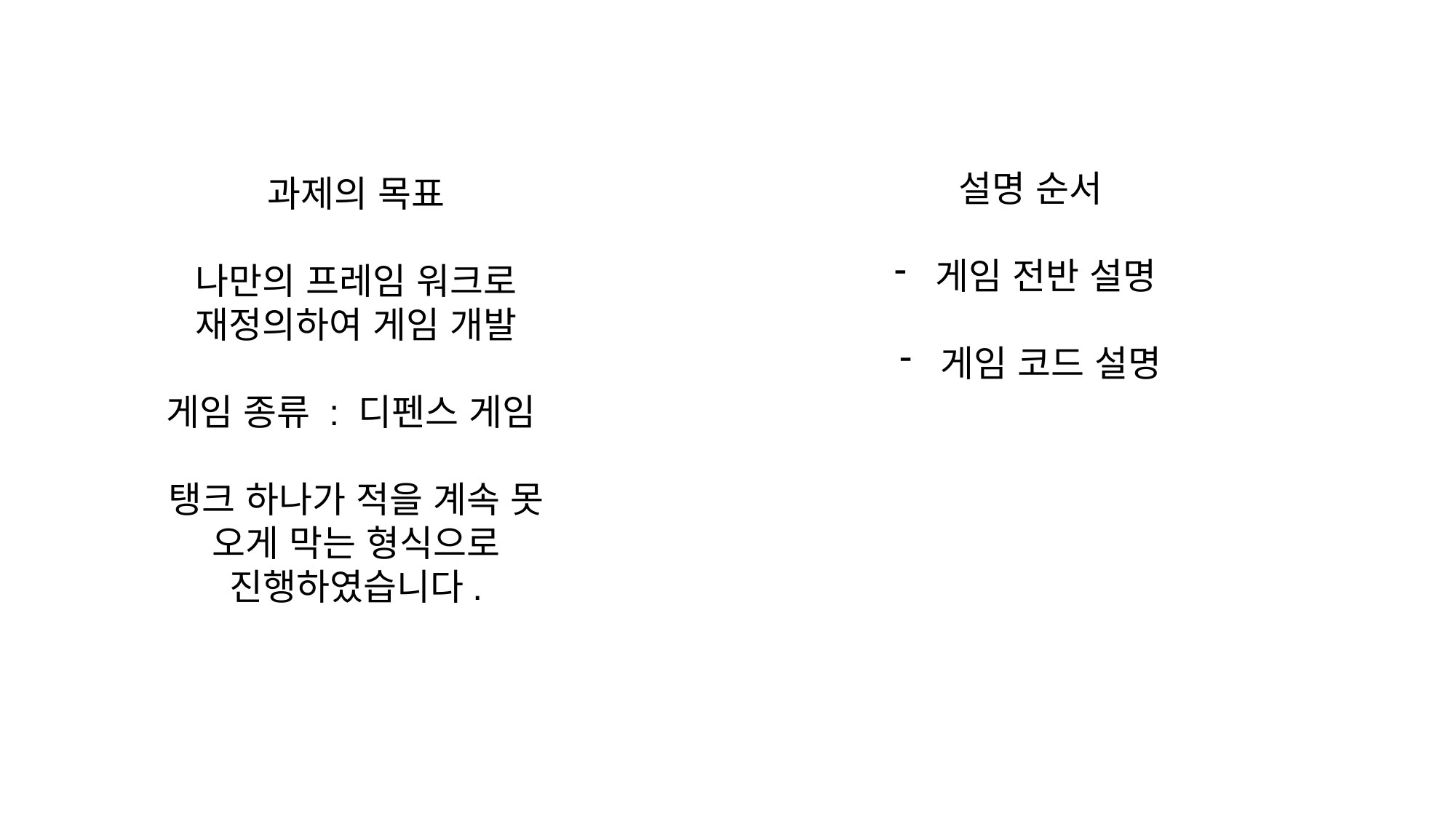

설명 순서

게임 전반 설명

게임 코드 설명
과제의 목표

나만의 프레임 워크로 재정의하여 게임 개발

게임 종류 : 디펜스 게임

탱크 하나가 적을 계속 못 오게 막는 형식으로 진행하였습니다.